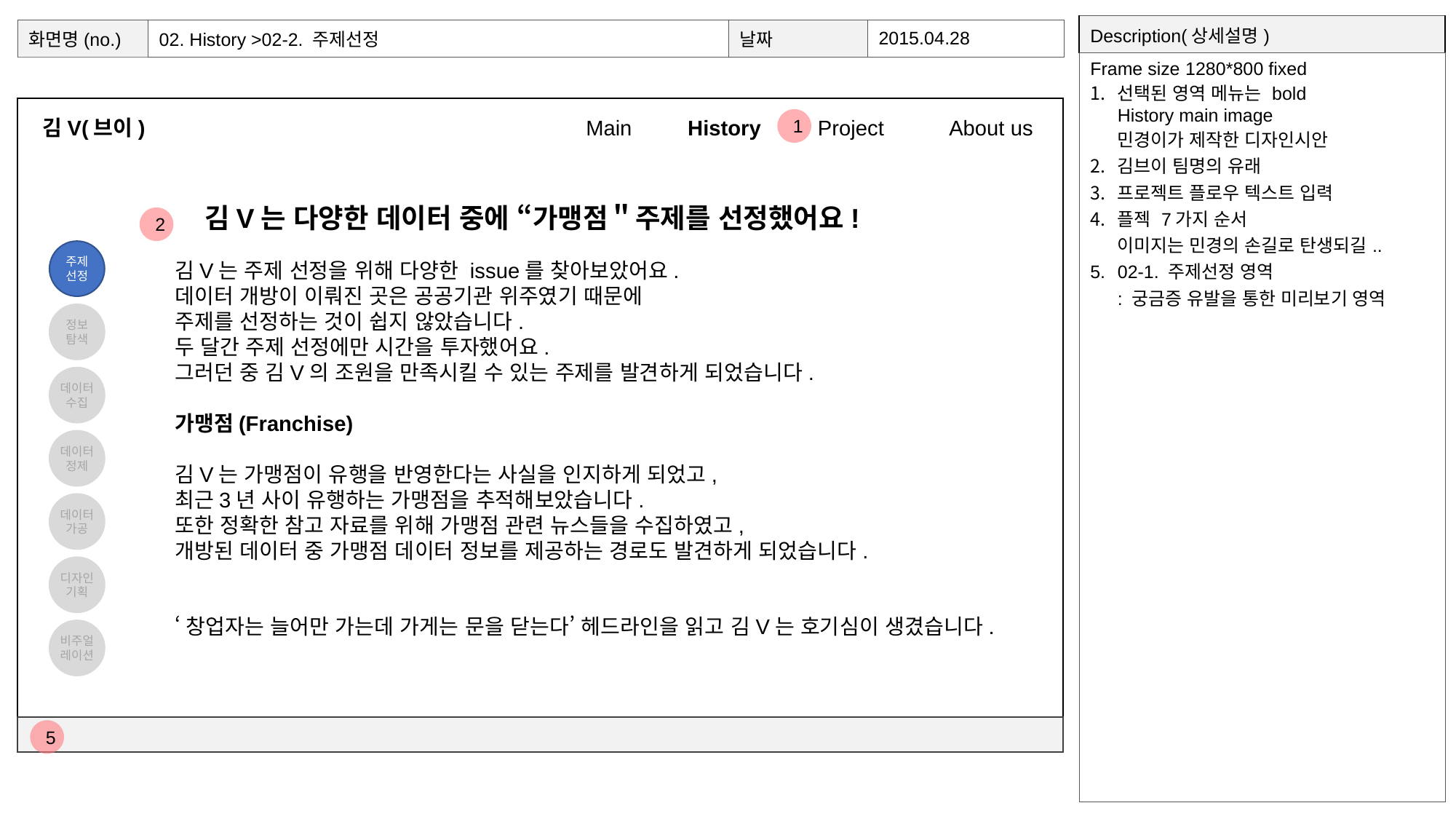

| Description(상세설명) |
| --- |
| Frame size 1280\*800 fixed 선택된 영역 메뉴는 bold History main image 민경이가 제작한 디자인시안 김브이 팀명의 유래 프로젝트 플로우 텍스트 입력 플젝 7가지 순서 이미지는 민경의 손길로 탄생되길.. 02-1. 주제선정 영역 : 궁금증 유발을 통한 미리보기 영역 |
| 화면명(no.) | 02. History >02-2. 주제선정 | 날짜 | 2015.04.28 |
| --- | --- | --- | --- |

김V(브이)
Main
History
Project
About us
1
김V는 다양한 데이터 중에 “가맹점＂주제를 선정했어요!
2
주제
선정
정보
탐색
데이터
수집
데이터
정제
데이터
가공
디자인
기획
비주얼
레이션
김V는 주제 선정을 위해 다양한 issue를 찾아보았어요.
데이터 개방이 이뤄진 곳은 공공기관 위주였기 때문에
주제를 선정하는 것이 쉽지 않았습니다.
두 달간 주제 선정에만 시간을 투자했어요.
그러던 중 김V의 조원을 만족시킬 수 있는 주제를 발견하게 되었습니다.

가맹점(Franchise)

김V는 가맹점이 유행을 반영한다는 사실을 인지하게 되었고,
최근3년 사이 유행하는 가맹점을 추적해보았습니다.
또한 정확한 참고 자료를 위해 가맹점 관련 뉴스들을 수집하였고,
개방된 데이터 중 가맹점 데이터 정보를 제공하는 경로도 발견하게 되었습니다.

‘창업자는 늘어만 가는데 가게는 문을 닫는다’ 헤드라인을 읽고 김V는 호기심이 생겼습니다.

4
3

5